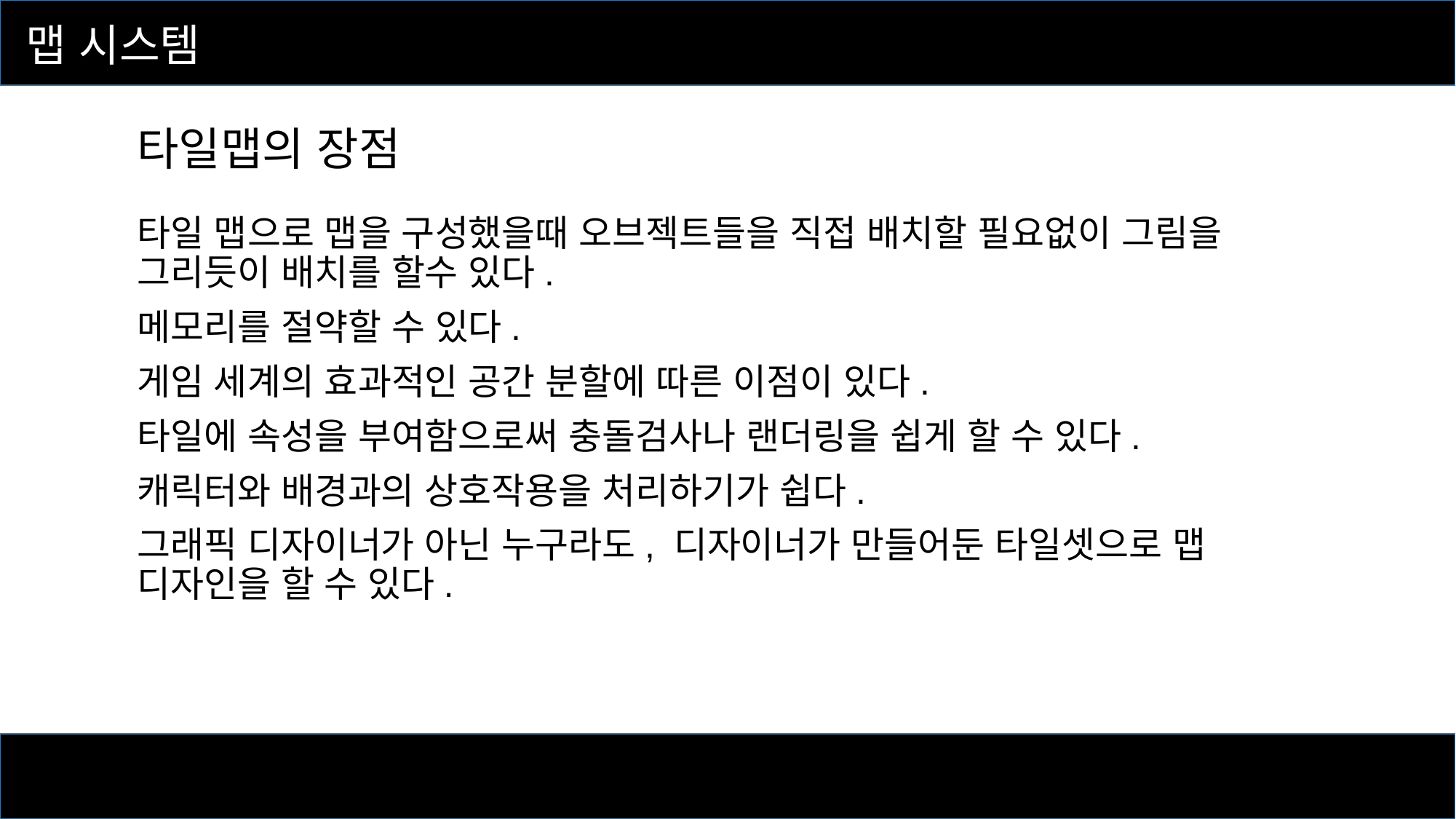

맵 시스템
타일맵의 장점
타일 맵으로 맵을 구성했을때 오브젝트들을 직접 배치할 필요없이 그림을 그리듯이 배치를 할수 있다.
메모리를 절약할 수 있다.
게임 세계의 효과적인 공간 분할에 따른 이점이 있다.
타일에 속성을 부여함으로써 충돌검사나 랜더링을 쉽게 할 수 있다.
캐릭터와 배경과의 상호작용을 처리하기가 쉽다.
그래픽 디자이너가 아닌 누구라도, 디자이너가 만들어둔 타일셋으로 맵 디자인을 할 수 있다.